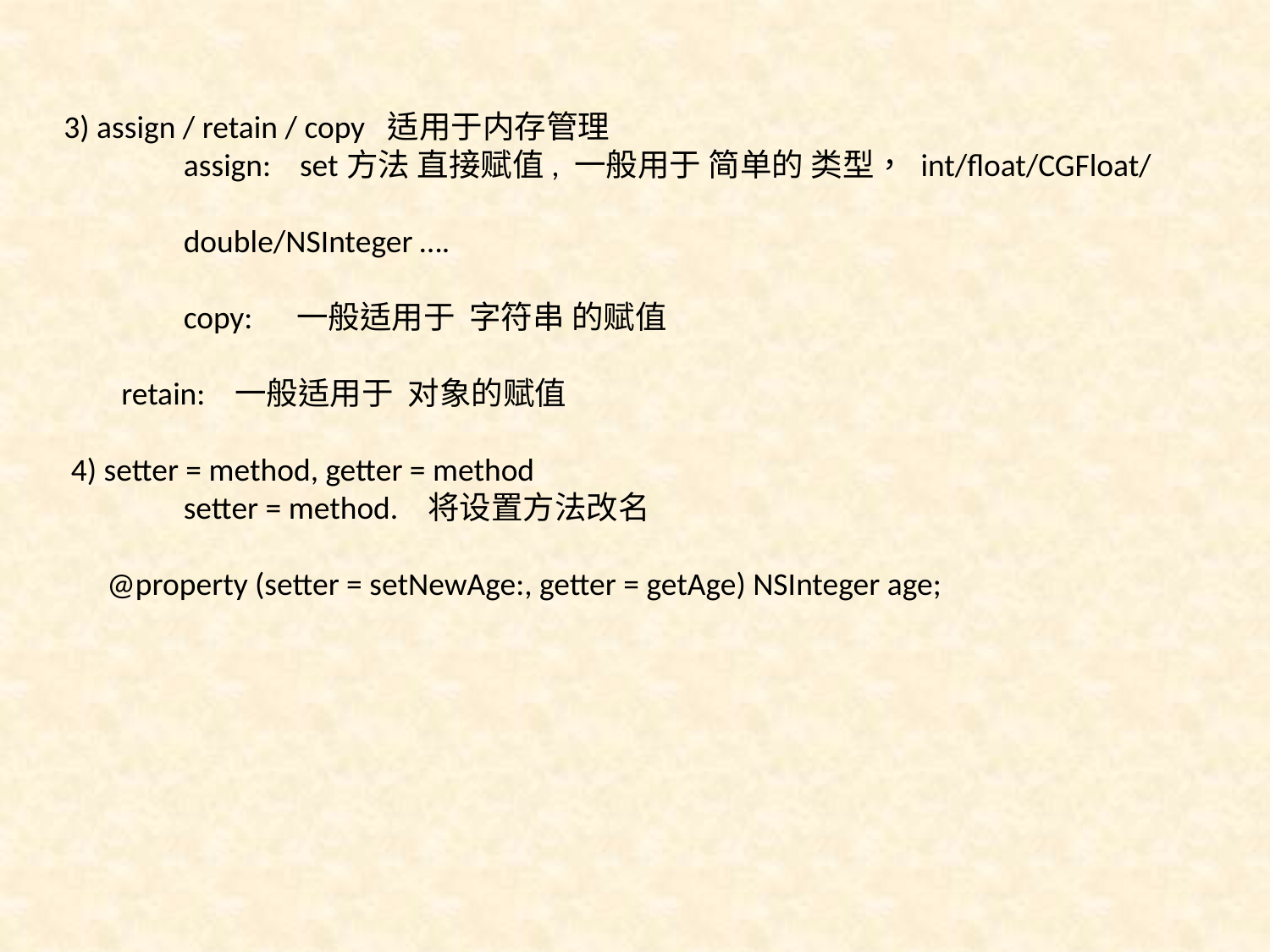

3) assign / retain / copy  适用于内存管理
	assign:    set方法 直接赋值, 一般用于 简单的 类型， int/float/CGFloat/
									double/NSInteger ….

	copy:     一般适用于  字符串 的赋值

         retain:   一般适用于  对象的赋值

  4) setter = method, getter = method
	setter = method.   将设置方法改名

       @property (setter = setNewAge:, getter = getAge) NSInteger age;